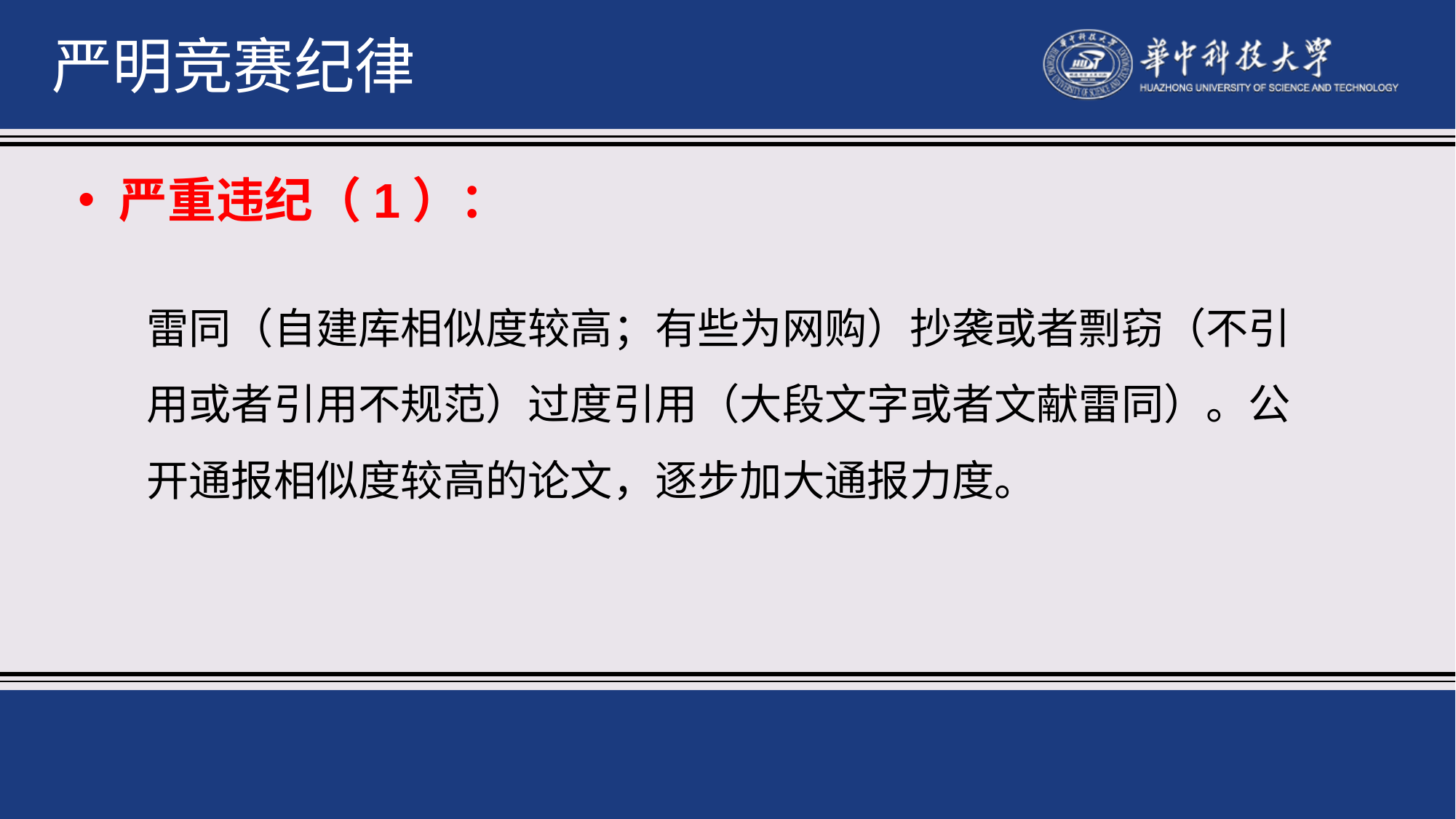

严明竞赛纪律
严重违纪（1）：
雷同（自建库相似度较高；有些为网购）抄袭或者剽窃（不引用或者引用不规范）过度引用（大段文字或者文献雷同）。公开通报相似度较高的论文，逐步加大通报力度。